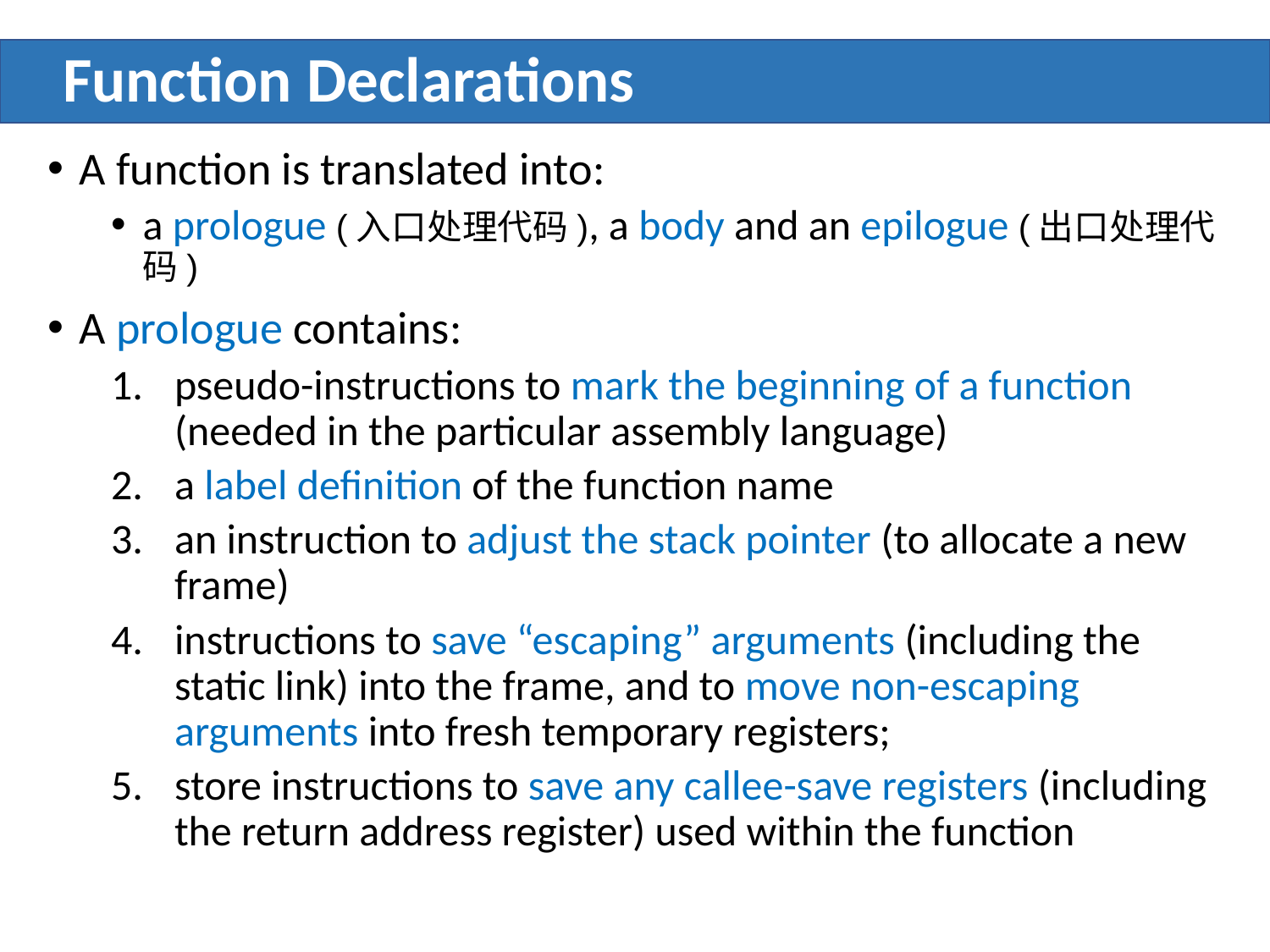

# Function Declarations
A function is translated into:
a prologue (入口处理代码), a body and an epilogue (出口处理代码)
A prologue contains:
pseudo-instructions to mark the beginning of a function (needed in the particular assembly language)
a label definition of the function name
an instruction to adjust the stack pointer (to allocate a new frame)
instructions to save “escaping” arguments (including the static link) into the frame, and to move non-escaping arguments into fresh temporary registers;
store instructions to save any callee-save registers (including the return address register) used within the function